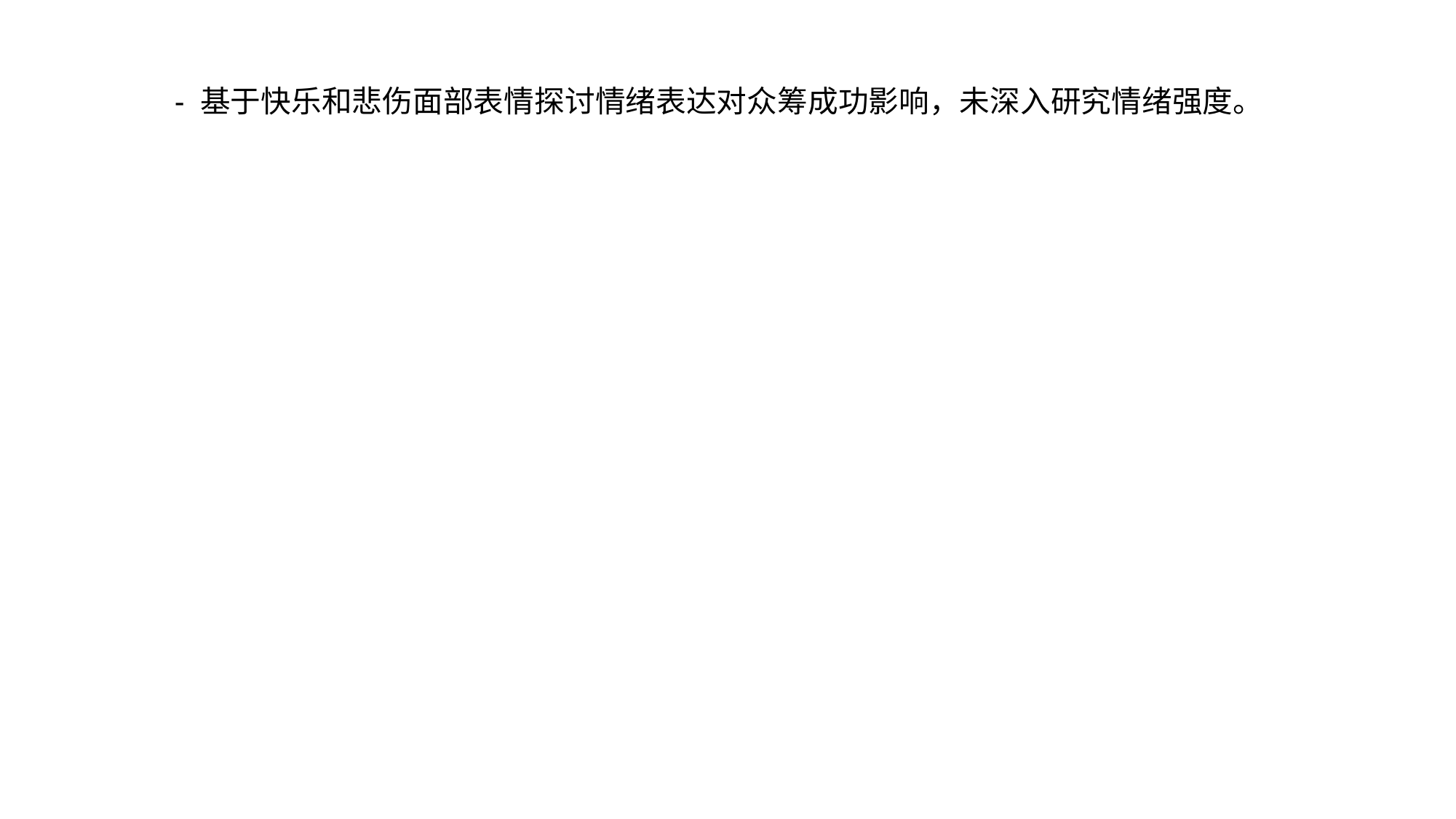

- 基于快乐和悲伤面部表情探讨情绪表达对众筹成功影响，未深入研究情绪强度。